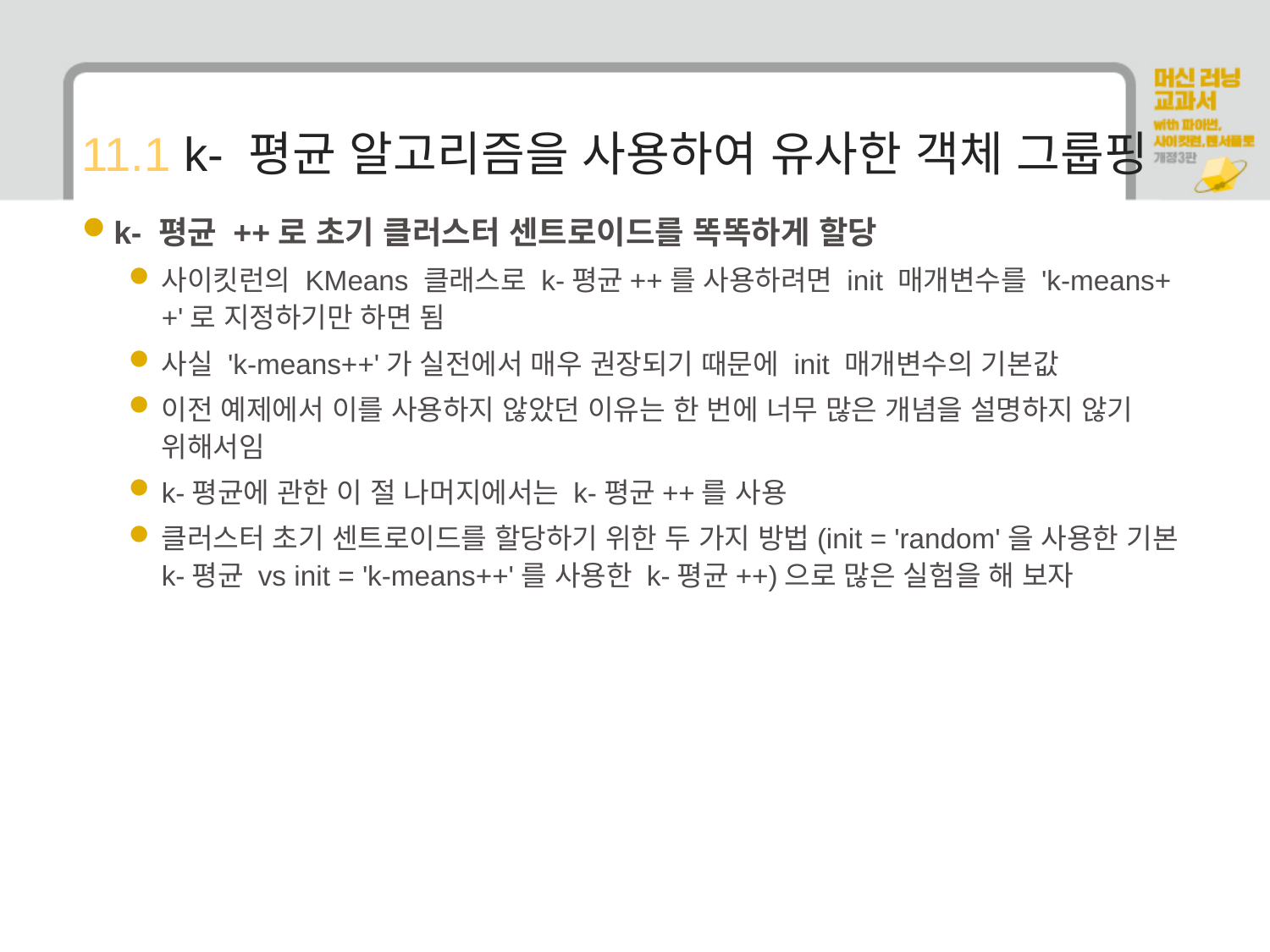

# 11.1 k- 평균 알고리즘을 사용하여 유사한 객체 그룹핑
k- 평균 ++로 초기 클러스터 센트로이드를 똑똑하게 할당
사이킷런의 KMeans 클래스로 k-평균++를 사용하려면 init 매개변수를 'k-means++'로 지정하기만 하면 됨
사실 'k-means++'가 실전에서 매우 권장되기 때문에 init 매개변수의 기본값
이전 예제에서 이를 사용하지 않았던 이유는 한 번에 너무 많은 개념을 설명하지 않기 위해서임
k-평균에 관한 이 절 나머지에서는 k-평균++를 사용
클러스터 초기 센트로이드를 할당하기 위한 두 가지 방법(init = 'random'을 사용한 기본 k-평균 vs init = 'k-means++'를 사용한 k-평균++)으로 많은 실험을 해 보자